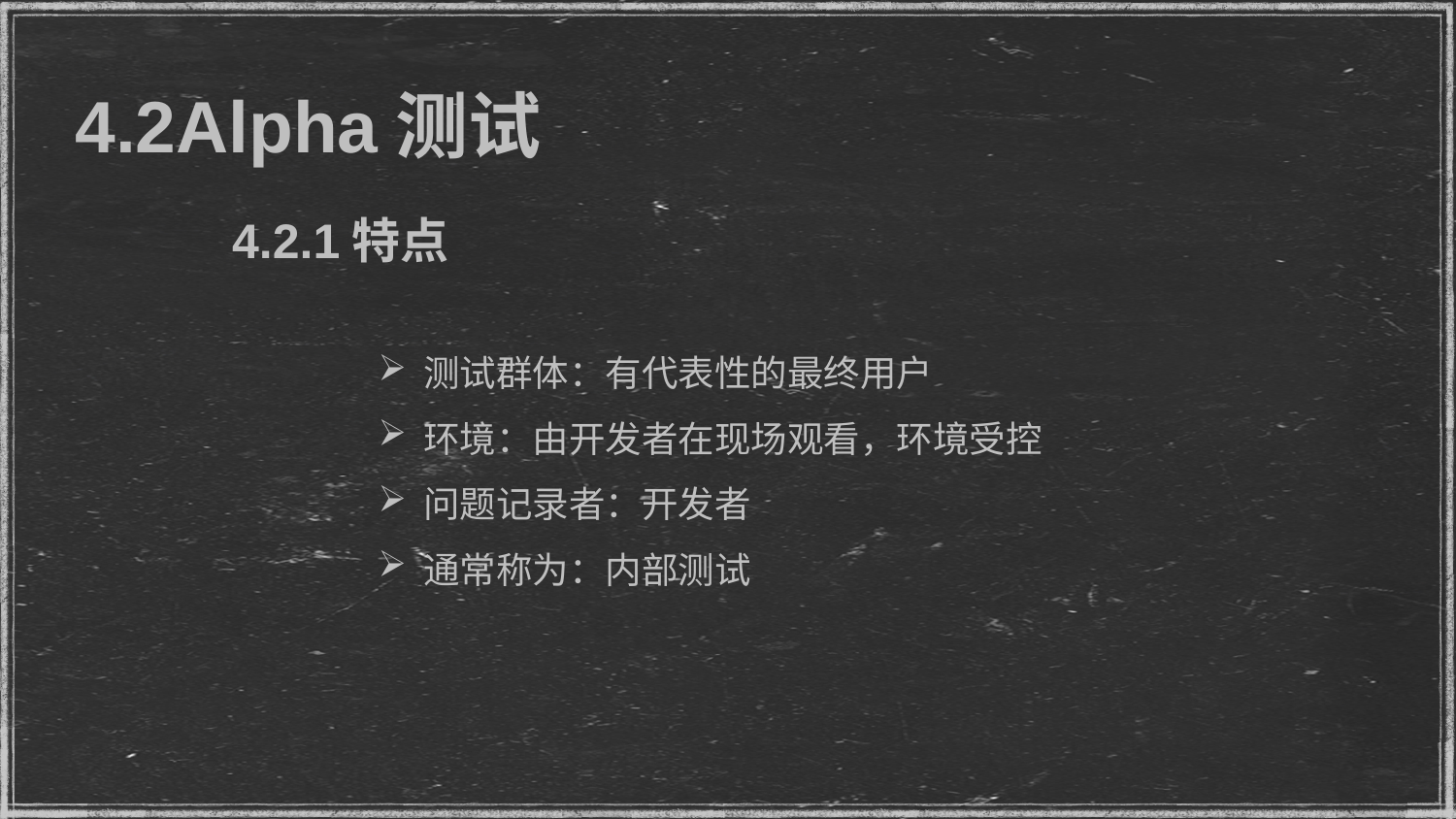

4.2Alpha测试
4.2.1特点
测试群体：有代表性的最终用户
环境：由开发者在现场观看，环境受控
问题记录者：开发者
通常称为：内部测试